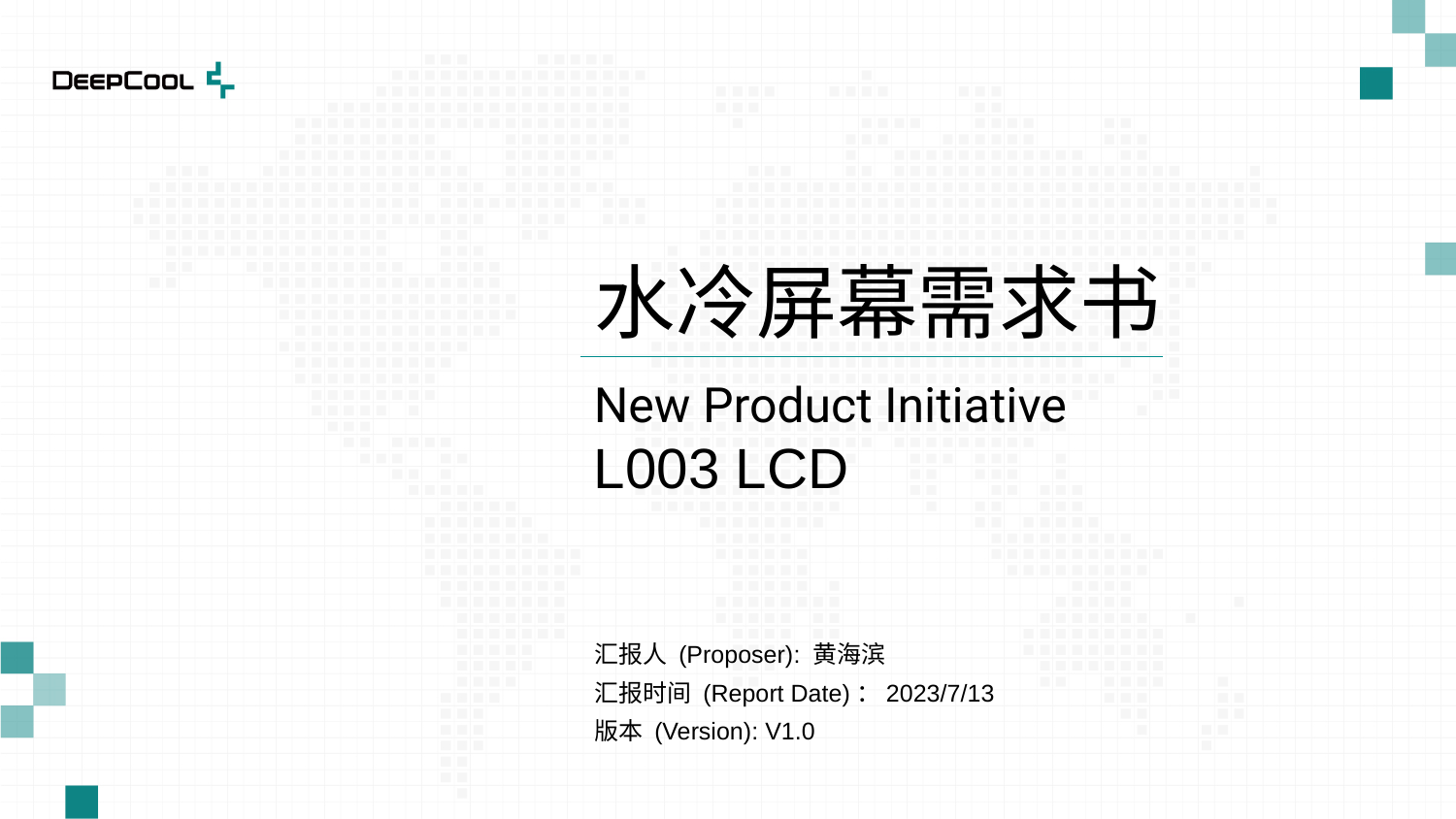

水冷屏幕需求书
New Product Initiative
L003 LCD
汇报人 (Proposer): 黄海滨
汇报时间 (Report Date)：2023/7/13
版本 (Version): V1.0